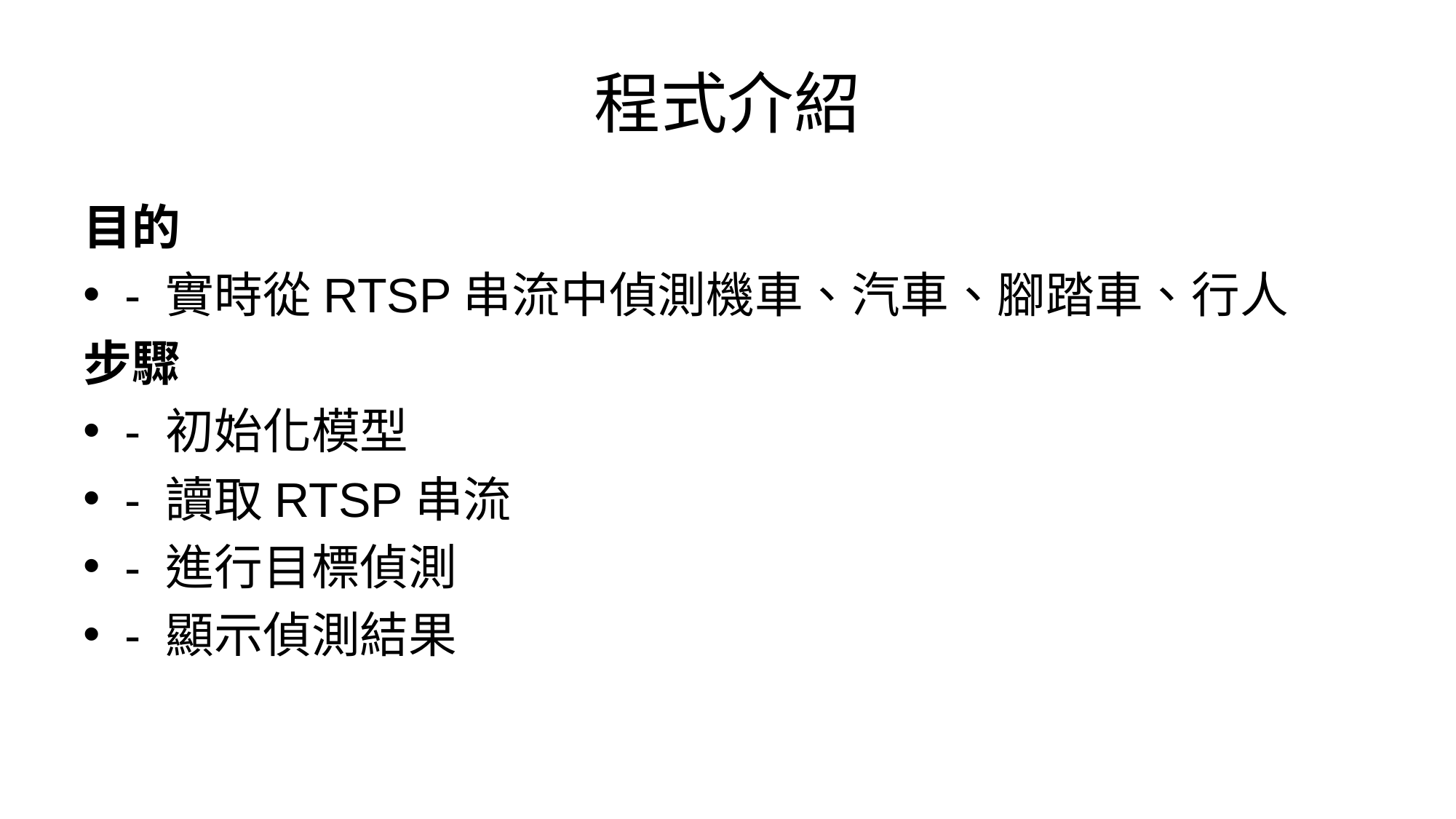

# 程式介紹
目的
- 實時從RTSP串流中偵測機車、汽車、腳踏車、行人
步驟
- 初始化模型
- 讀取RTSP串流
- 進行目標偵測
- 顯示偵測結果